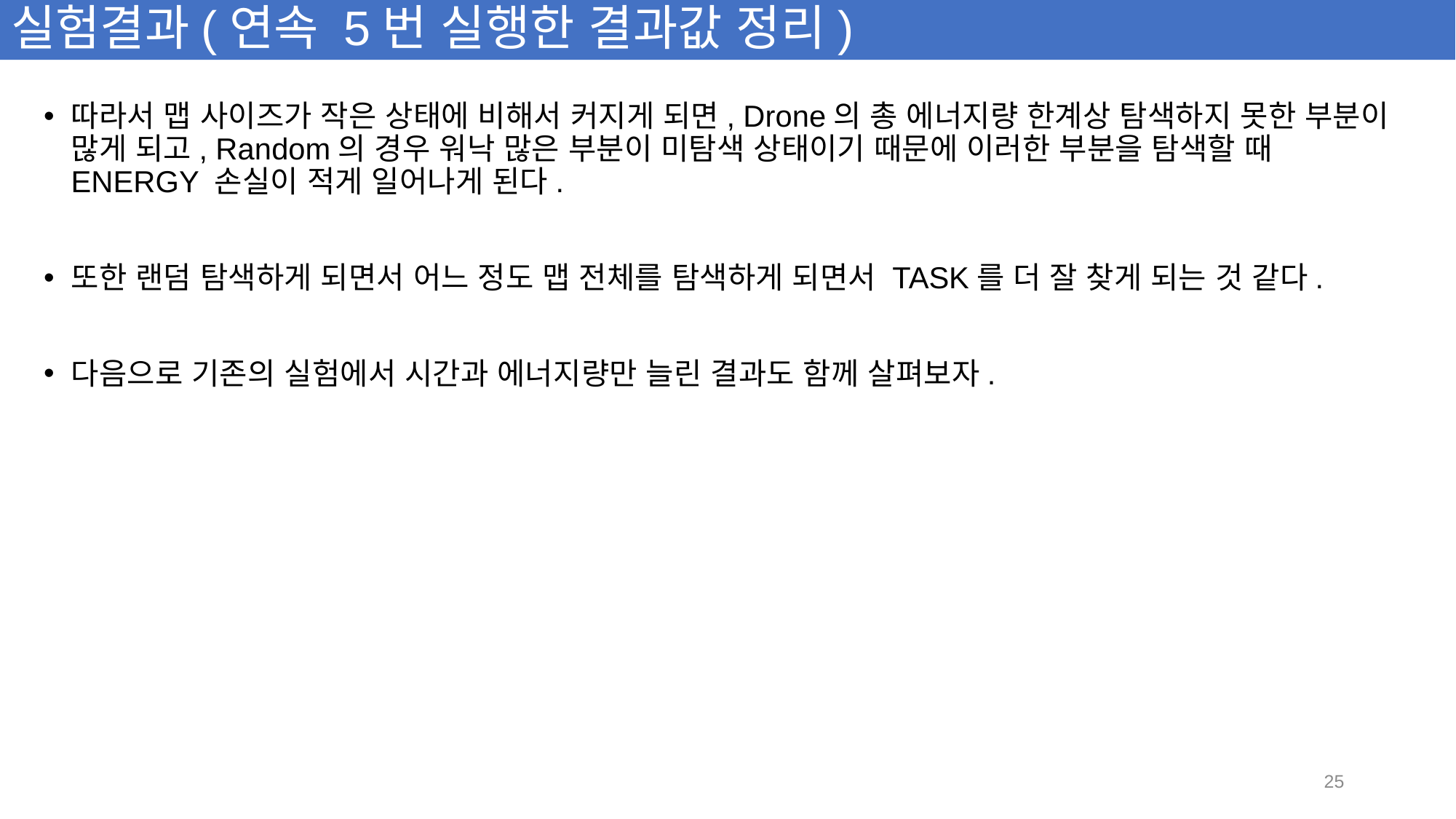

# 실험결과(연속 5번 실행한 결과값 정리)
따라서 맵 사이즈가 작은 상태에 비해서 커지게 되면, Drone의 총 에너지량 한계상 탐색하지 못한 부분이 많게 되고, Random의 경우 워낙 많은 부분이 미탐색 상태이기 때문에 이러한 부분을 탐색할 때 ENERGY 손실이 적게 일어나게 된다.

또한 랜덤 탐색하게 되면서 어느 정도 맵 전체를 탐색하게 되면서 TASK를 더 잘 찾게 되는 것 같다.

다음으로 기존의 실험에서 시간과 에너지량만 늘린 결과도 함께 살펴보자.
25